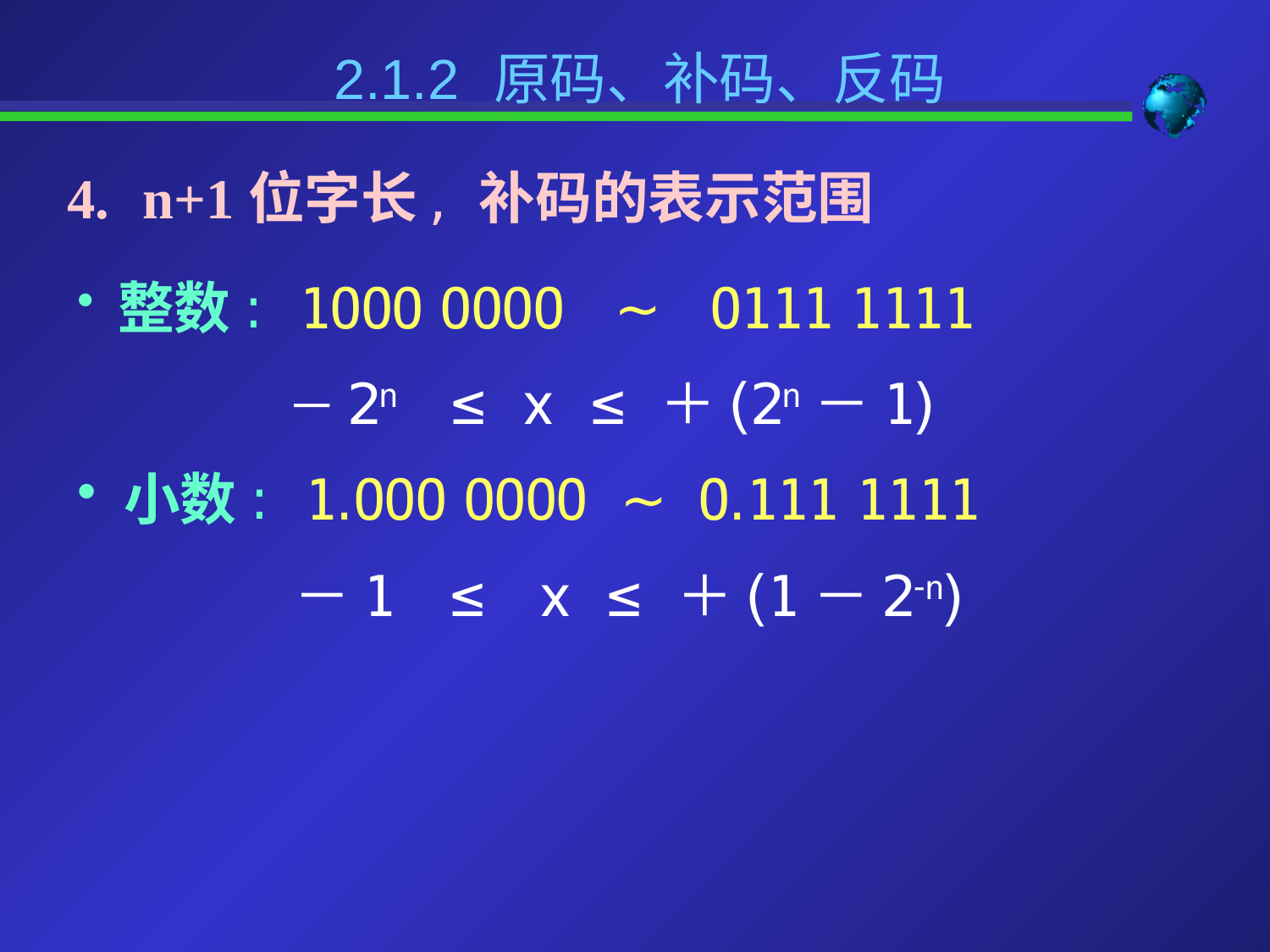

2.1.2 原码、补码、反码
4.  n+1位字长, 补码的表示范围
 整数:  1000 0000   ~   0111 1111
                  －2n     ≤  x  ≤ ＋(2n－1)
 小数:  1.000 0000  ~  0.111 1111
                －1   ≤   x  ≤ ＋(1－2-n)